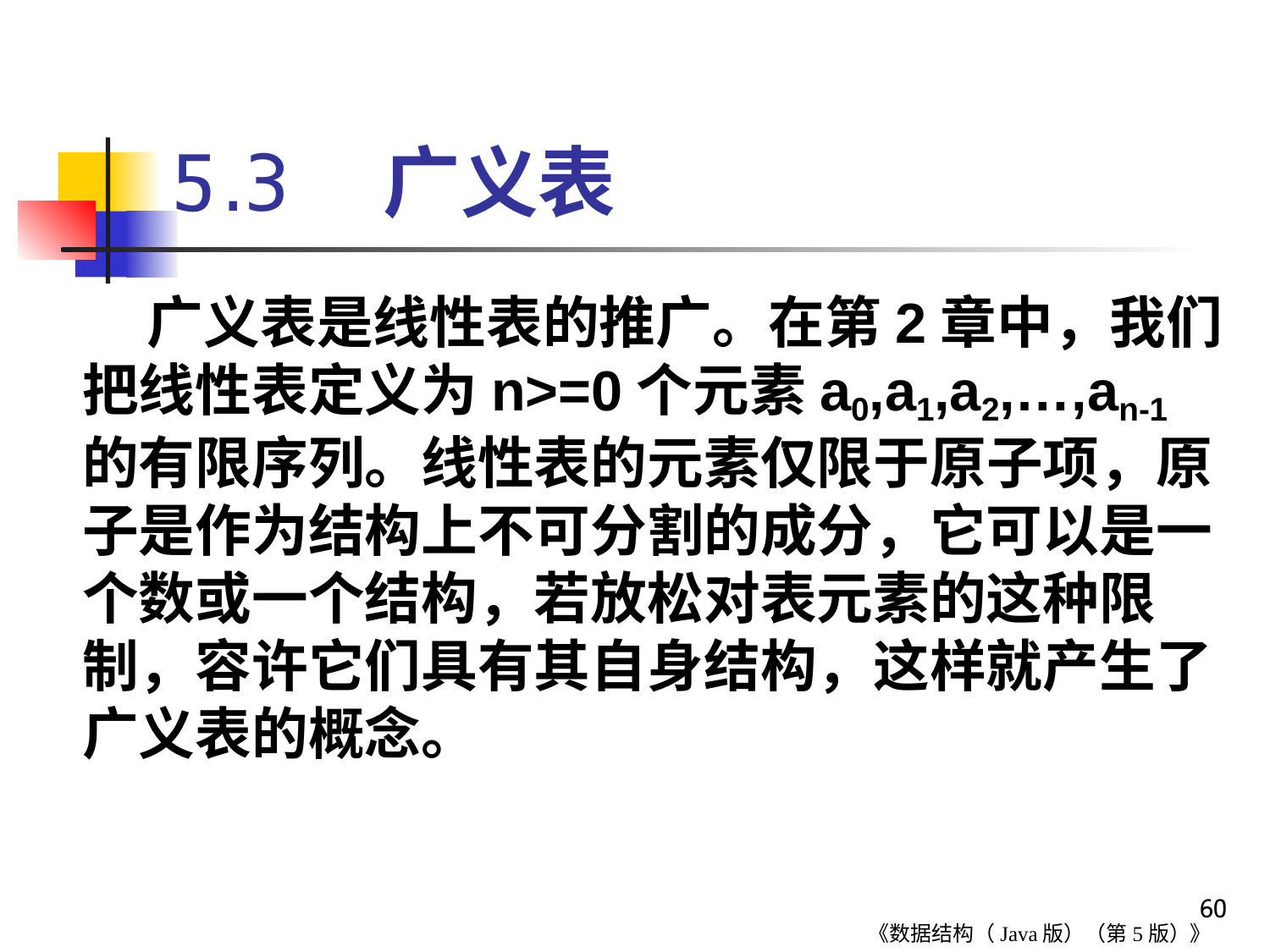

# 5.3   广义表
    广义表是线性表的推广。在第2章中，我们把线性表定义为n>=0个元素a0,a1,a2,…,an-1的有限序列。线性表的元素仅限于原子项，原子是作为结构上不可分割的成分，它可以是一个数或一个结构，若放松对表元素的这种限制，容许它们具有其自身结构，这样就产生了广义表的概念。

60
《数据结构（Java版）（第5版）》